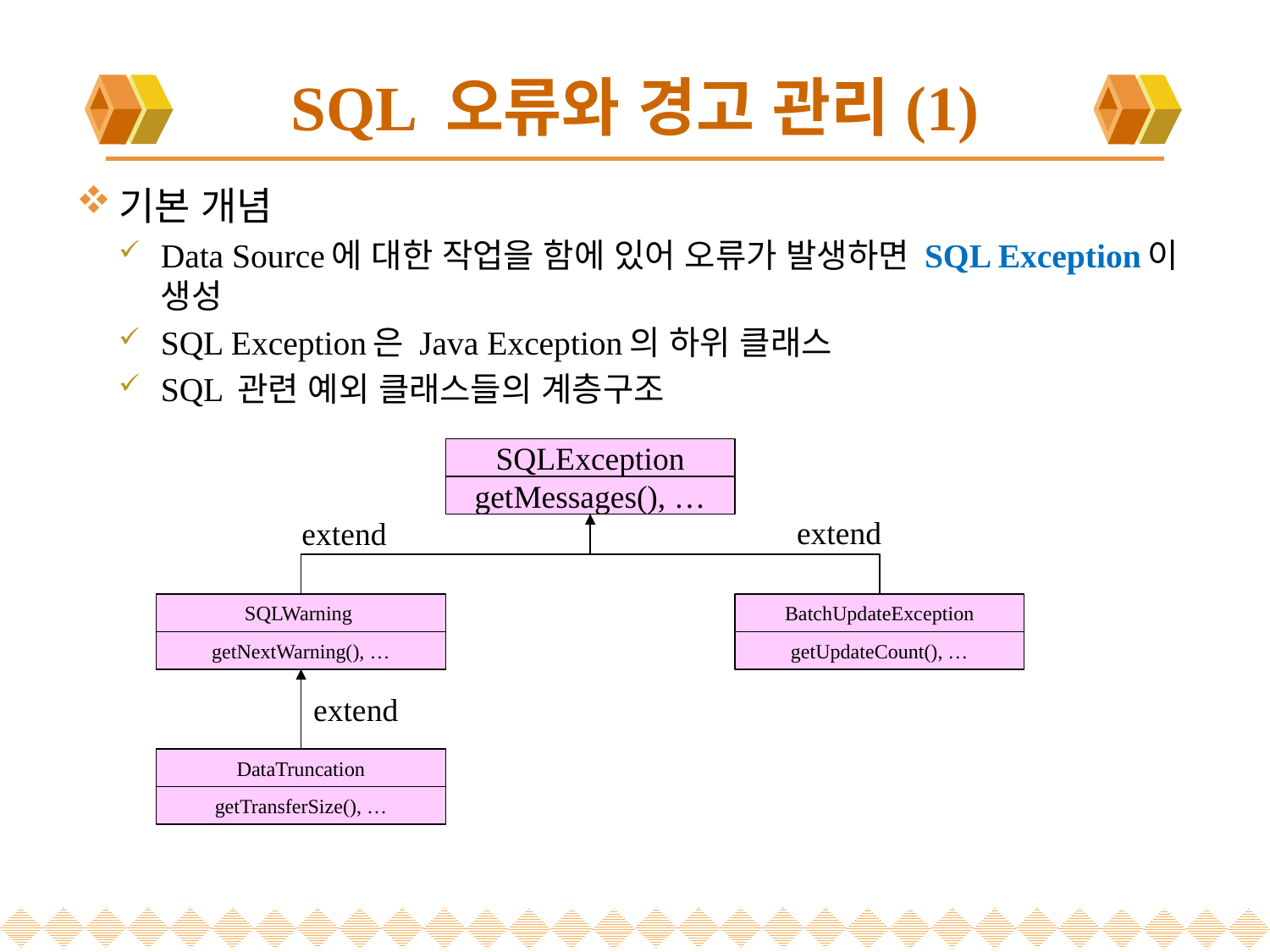

# SQL 오류와 경고 관리(1)
기본 개념
Data Source에 대한 작업을 함에 있어 오류가 발생하면 SQL Exception이 생성
SQL Exception은 Java Exception의 하위 클래스
SQL 관련 예외 클래스들의 계층구조
SQLException
getMessages(), …
extend
extend
SQLWarning
getNextWarning(), …
BatchUpdateException
getUpdateCount(), …
extend
DataTruncation
getTransferSize(), …